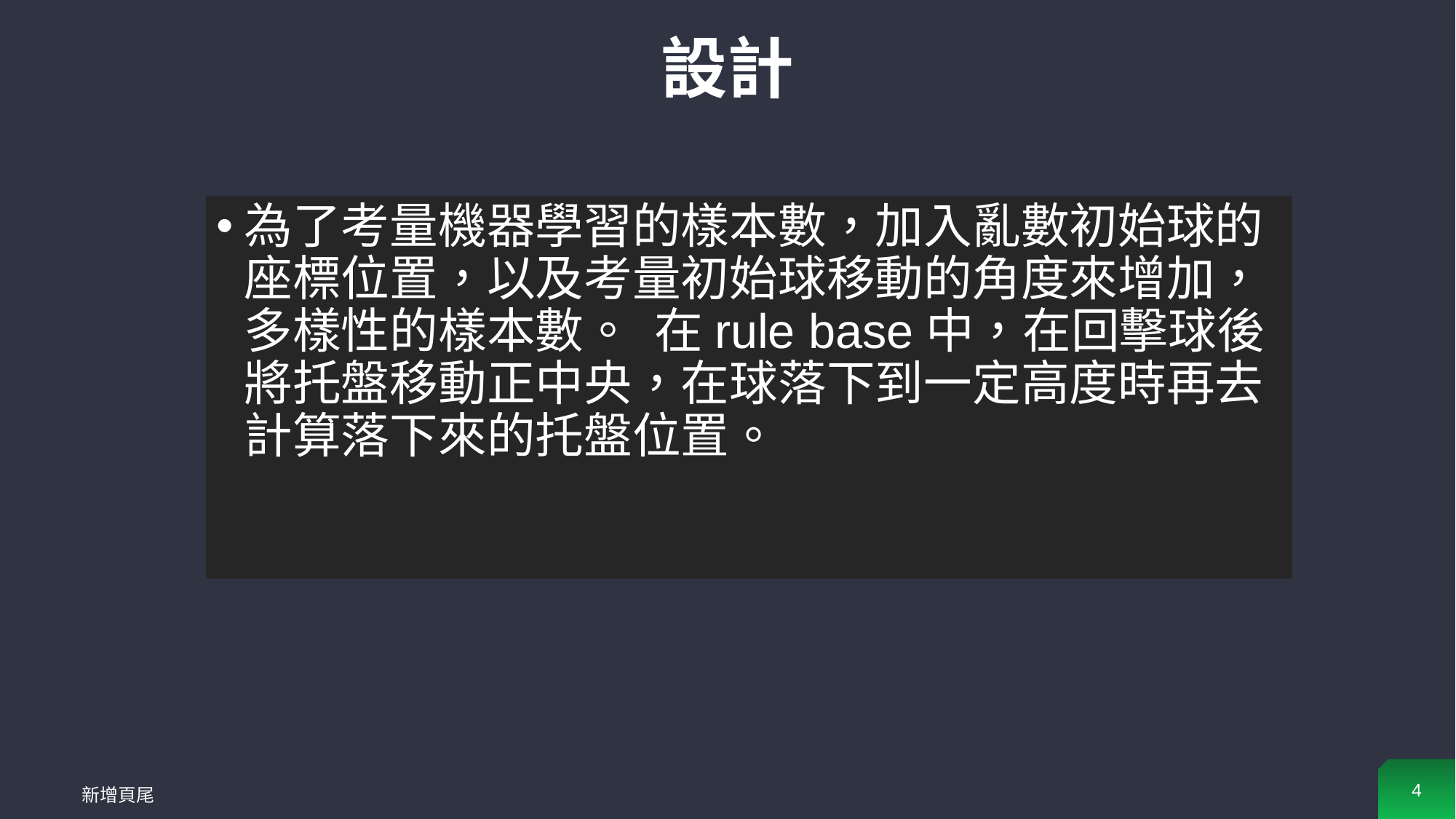

# 設計
為了考量機器學習的樣本數，加入亂數初始球的座標位置，以及考量初始球移動的角度來增加，多樣性的樣本數。  在rule base中，在回擊球後將托盤移動正中央，在球落下到一定高度時再去計算落下來的托盤位置。
4
新增頁尾